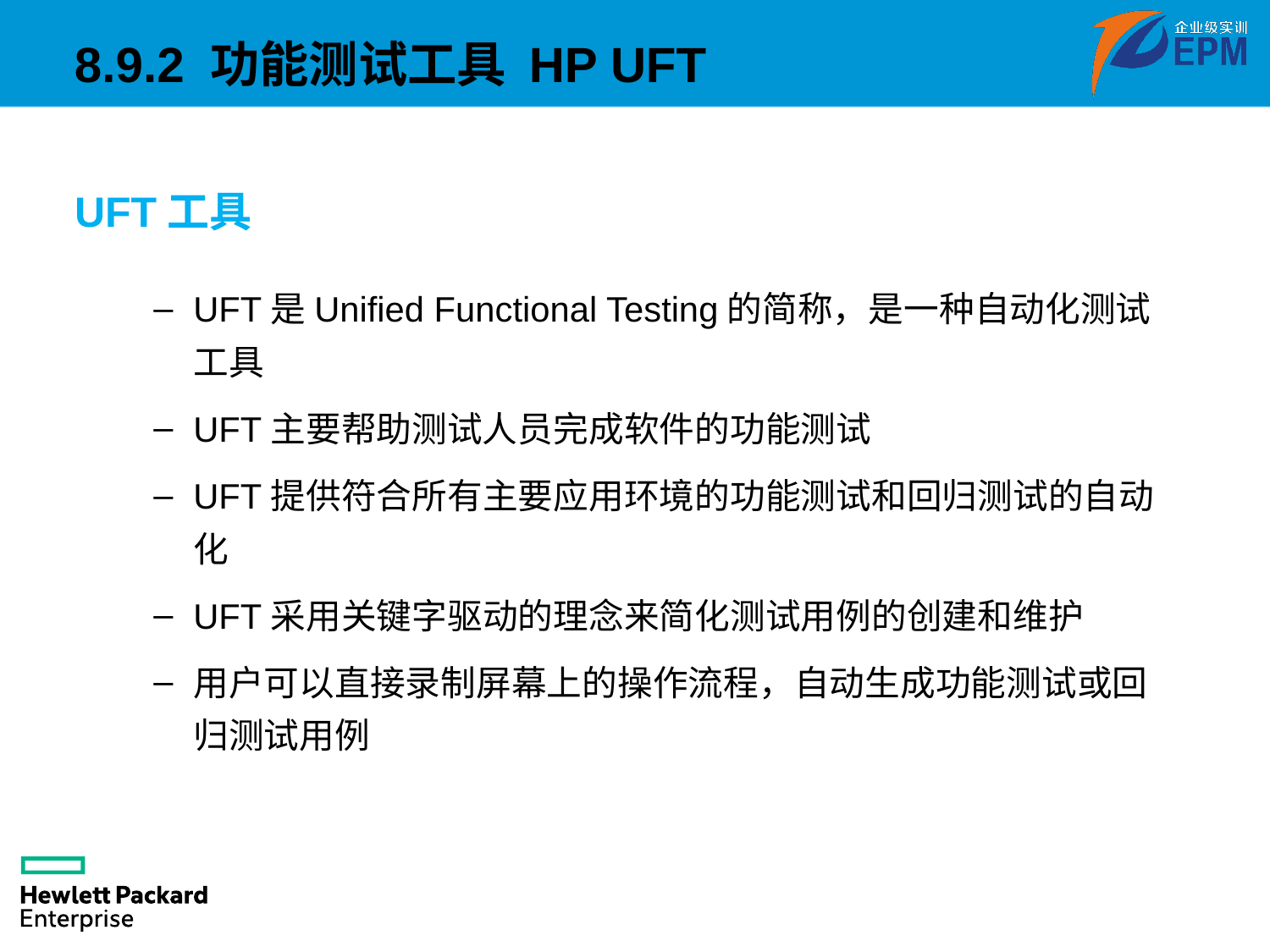

8.9.2 功能测试工具 HP UFT
UFT工具
UFT是Unified Functional Testing的简称，是一种自动化测试工具
UFT主要帮助测试人员完成软件的功能测试
UFT提供符合所有主要应用环境的功能测试和回归测试的自动化
UFT采用关键字驱动的理念来简化测试用例的创建和维护
用户可以直接录制屏幕上的操作流程，自动生成功能测试或回归测试用例